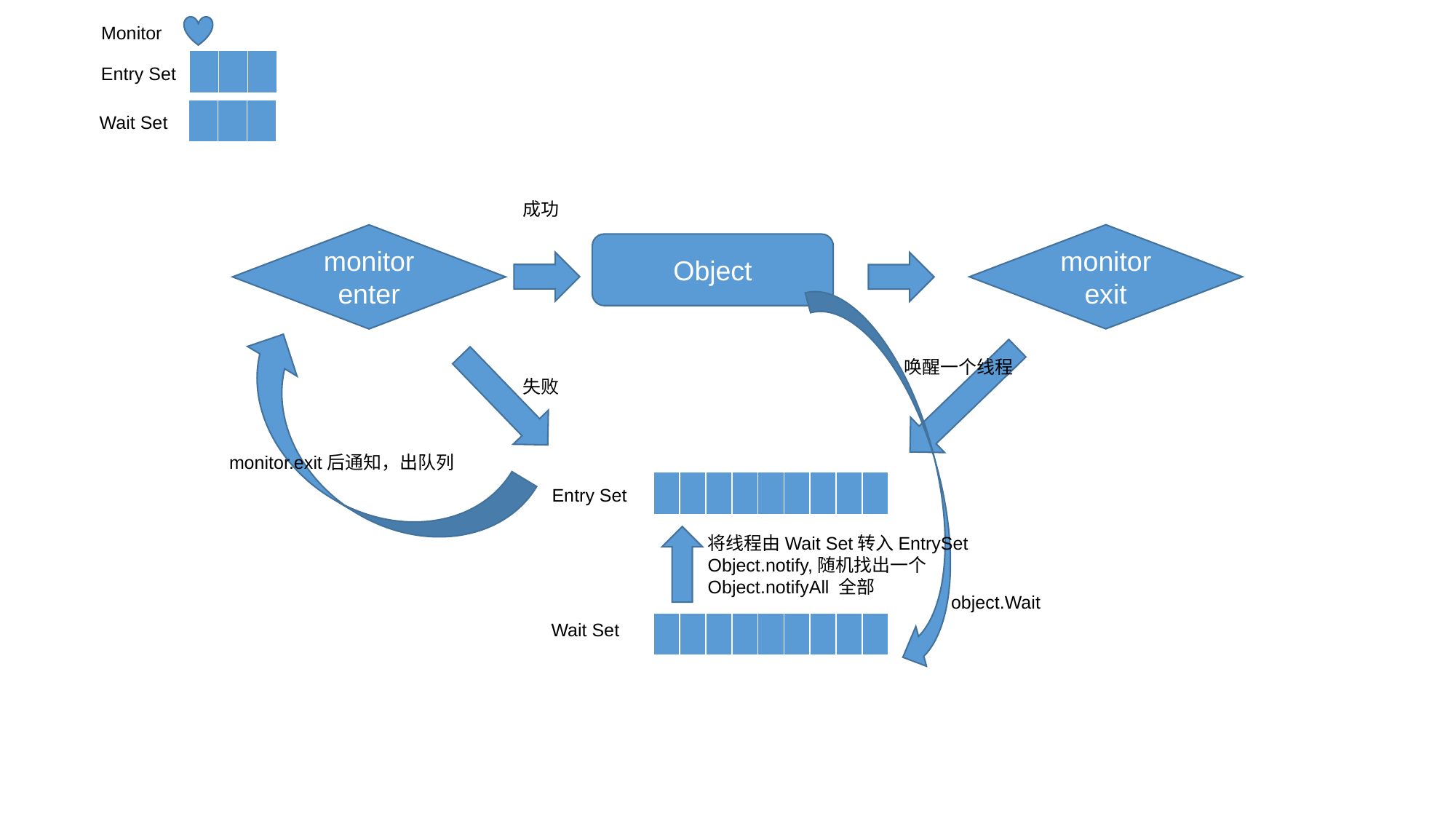

Monitor

|  |  |  |
| --- | --- | --- |
Entry Set
|  |  |  |
| --- | --- | --- |
Wait Set
成功
monitor
exit
monitor
enter
Object

唤醒一个线程
失败

monitor.exit后通知，出队列
|  |  |  |  |  |  |  |  |  |
| --- | --- | --- | --- | --- | --- | --- | --- | --- |
Entry Set

将线程由Wait Set转入EntrySet
Object.notify,随机找出一个
Object.notifyAll 全部
object.Wait
Wait Set
|  |  |  |  |  |  |  |  |  |
| --- | --- | --- | --- | --- | --- | --- | --- | --- |